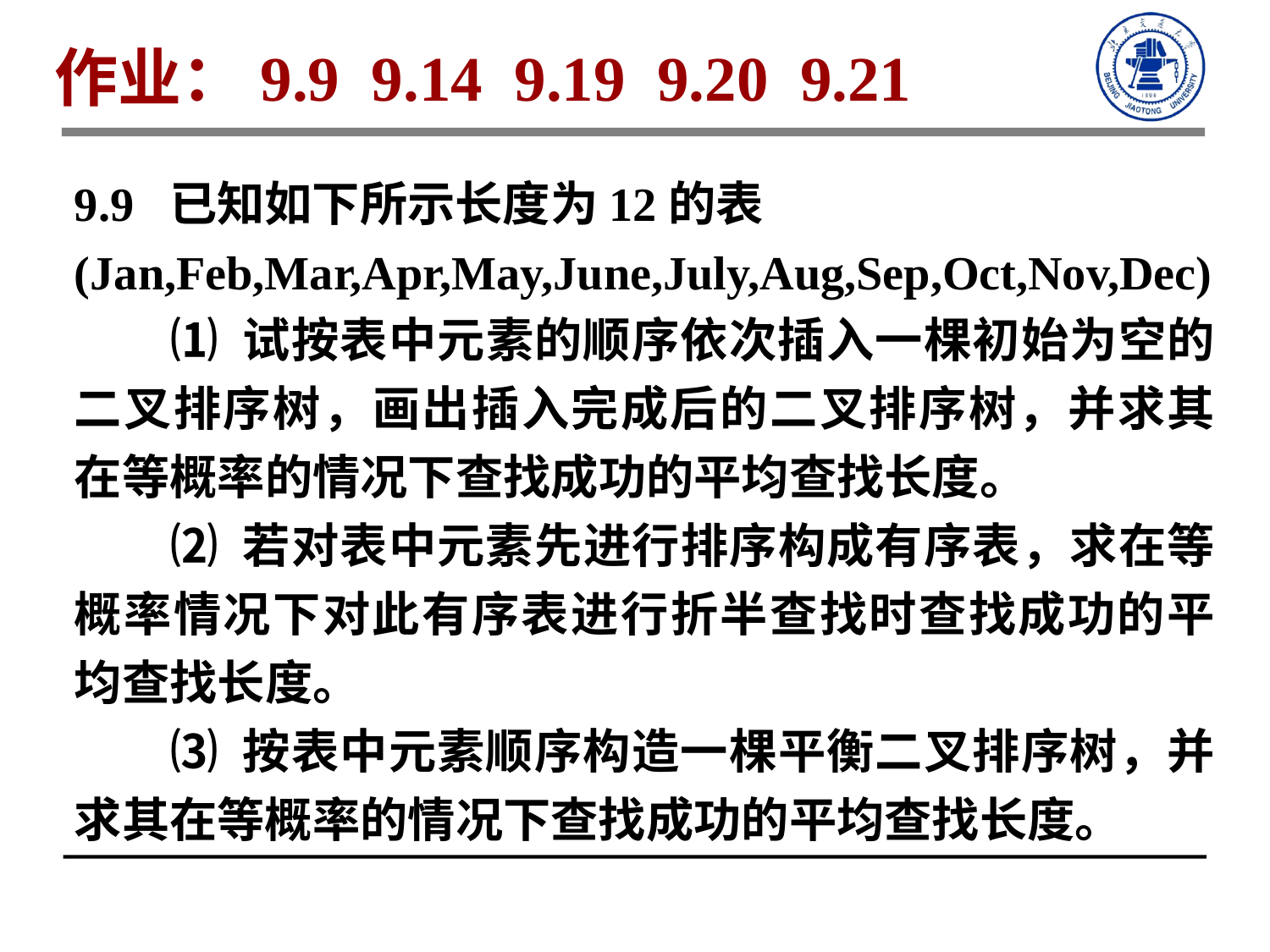

作业：9.9  9.14  9.19  9.20  9.21
9.9  已知如下所示长度为12的表
(Jan,Feb,Mar,Apr,May,June,July,Aug,Sep,Oct,Nov,Dec)
        ⑴ 试按表中元素的顺序依次插入一棵初始为空的二叉排序树，画出插入完成后的二叉排序树，并求其在等概率的情况下查找成功的平均查找长度。
        ⑵ 若对表中元素先进行排序构成有序表，求在等概率情况下对此有序表进行折半查找时查找成功的平均查找长度。
        ⑶ 按表中元素顺序构造一棵平衡二叉排序树，并求其在等概率的情况下查找成功的平均查找长度。